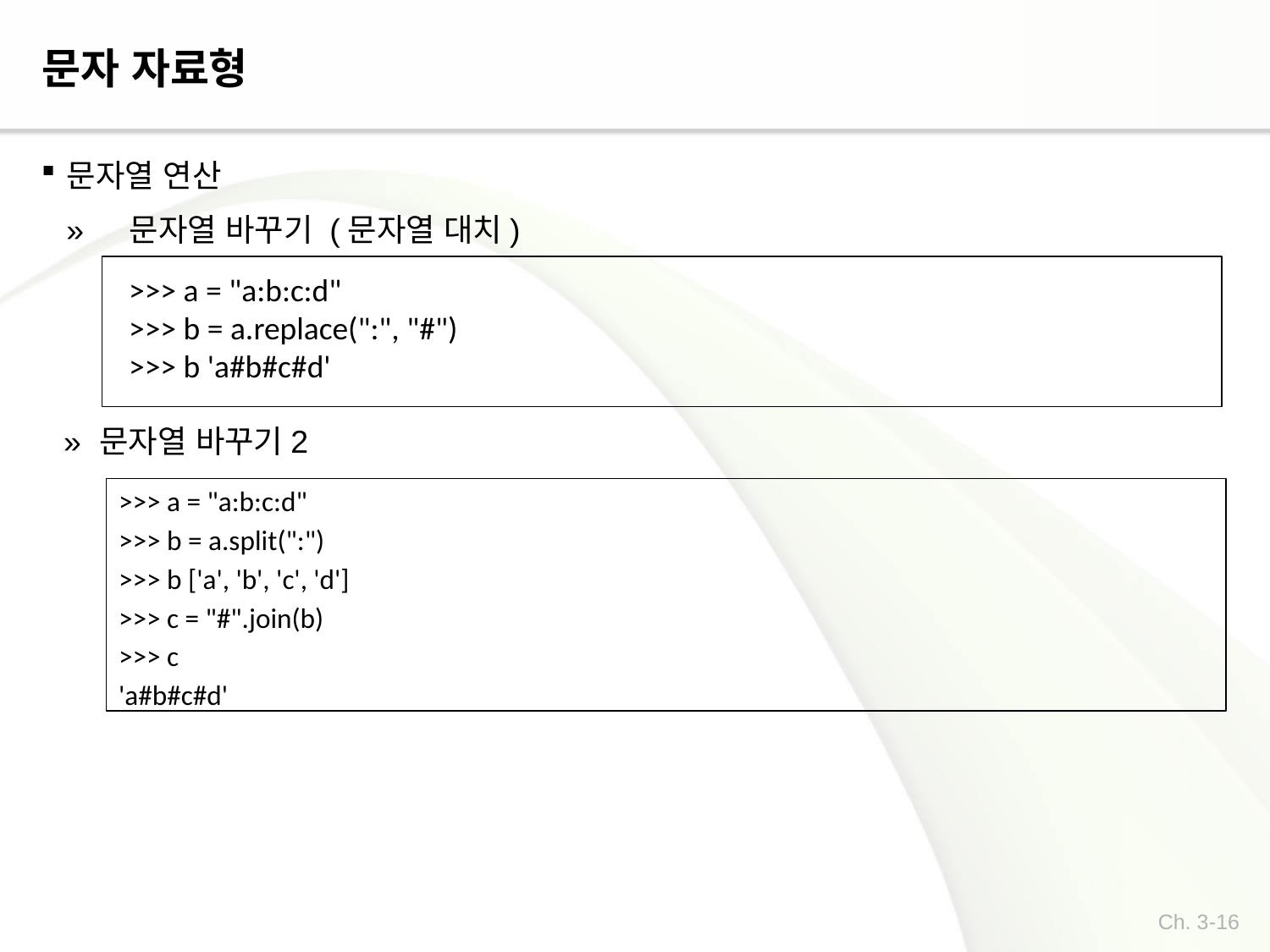

# 문자 자료형
문자열 연산
»	문자열 바꾸기 (문자열 대치)

>>> a = "a:b:c:d"
>>> b = a.replace(":", "#")
>>> b 'a#b#c#d'
»	문자열 바꾸기2
>>> a = "a:b:c:d"
>>> b = a.split(":")
>>> b ['a', 'b', 'c', 'd']
>>> c = "#".join(b)
>>> c
'a#b#c#d'
Ch. 3-16